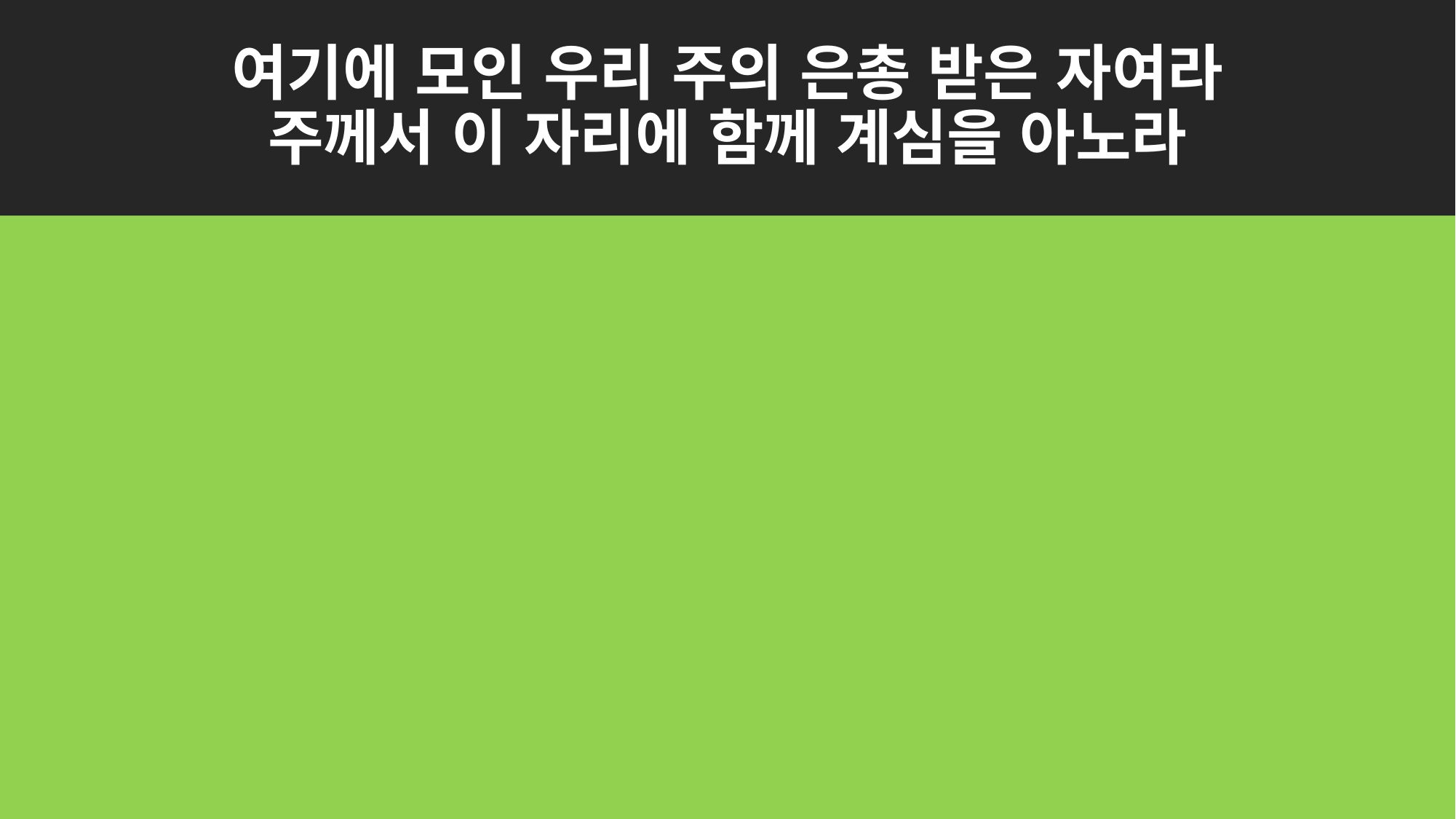

# 여기에 모인 우리 주의 은총 받은 자여라 주께서 이 자리에 함께 계심을 아노라